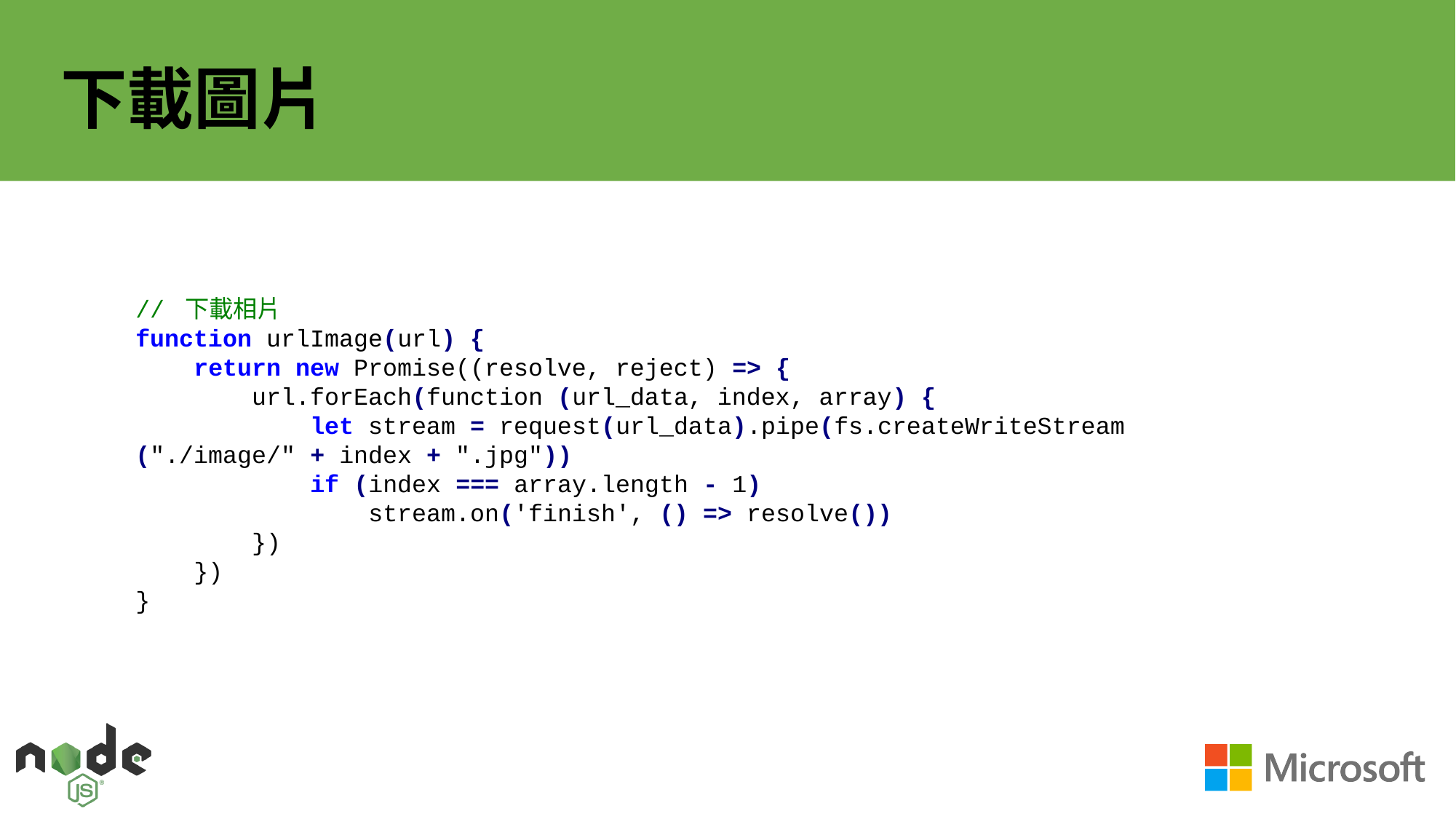

# 下載圖片
// 下載相片
function urlImage(url) {
    return new Promise((resolve, reject) => {
        url.forEach(function (url_data, index, array) {
            let stream = request(url_data).pipe(fs.createWriteStream("./image/" + index + ".jpg"))
            if (index === array.length - 1)
                stream.on('finish', () => resolve())
        })
    })
}